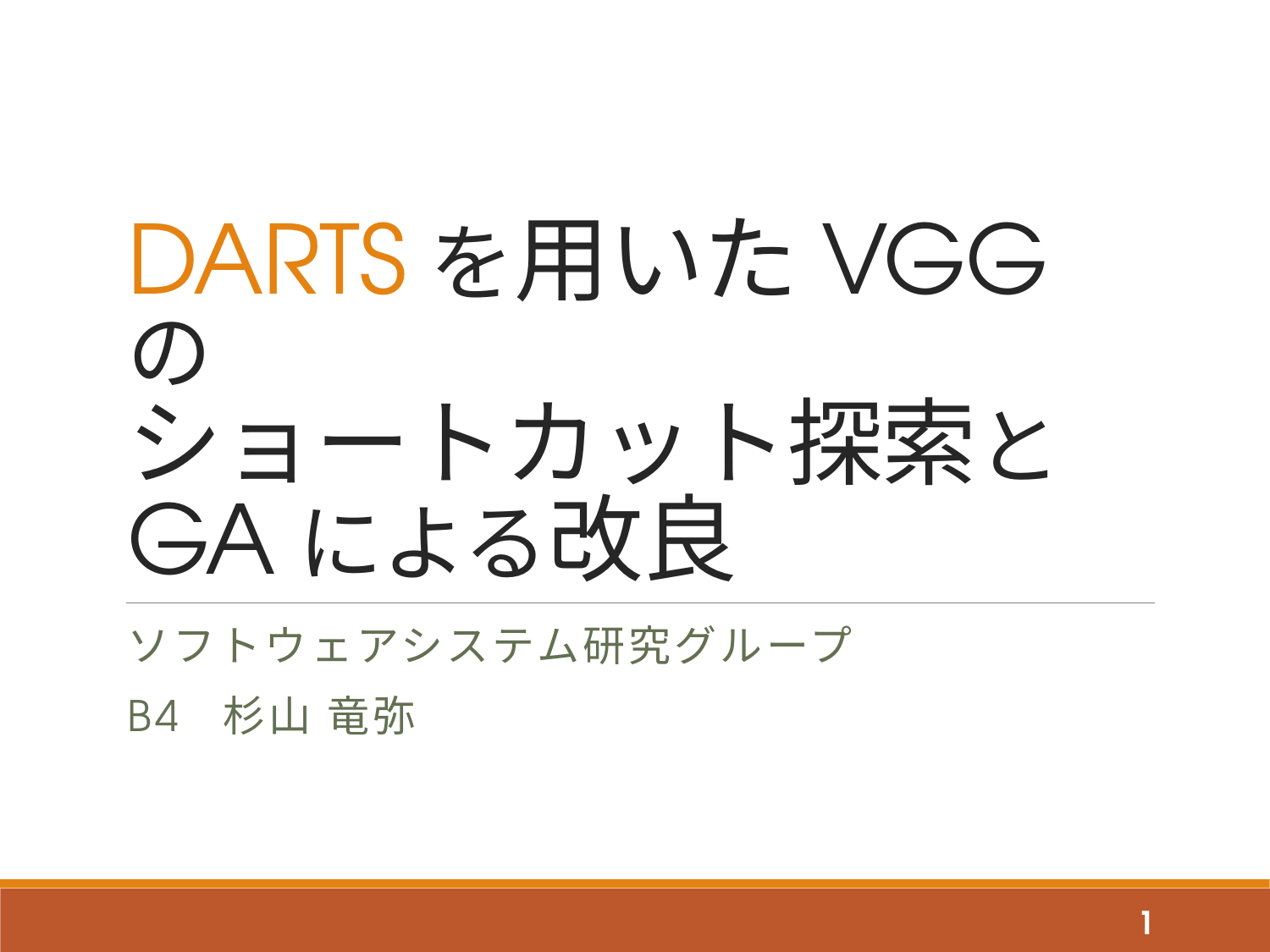

# DARTSを用いたVGGの ショートカット探索と GAによる改良
ソフトウェアシステム研究グループ
B4  杉山 竜弥
1